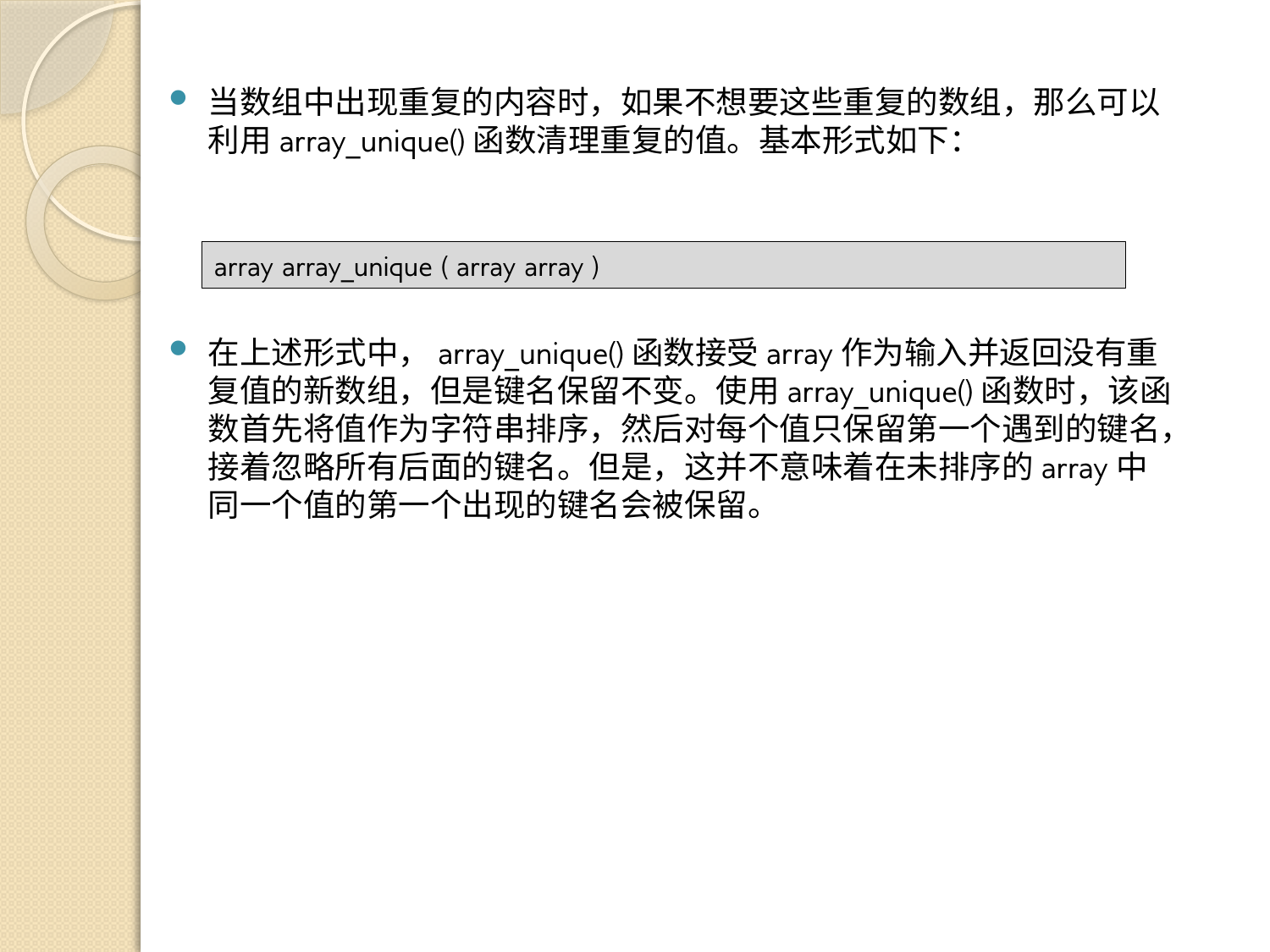

当数组中出现重复的内容时，如果不想要这些重复的数组，那么可以利用array_unique()函数清理重复的值。基本形式如下：
array array_unique ( array array )
在上述形式中，array_unique()函数接受array作为输入并返回没有重复值的新数组，但是键名保留不变。使用array_unique()函数时，该函数首先将值作为字符串排序，然后对每个值只保留第一个遇到的键名，接着忽略所有后面的键名。但是，这并不意味着在未排序的array中同一个值的第一个出现的键名会被保留。